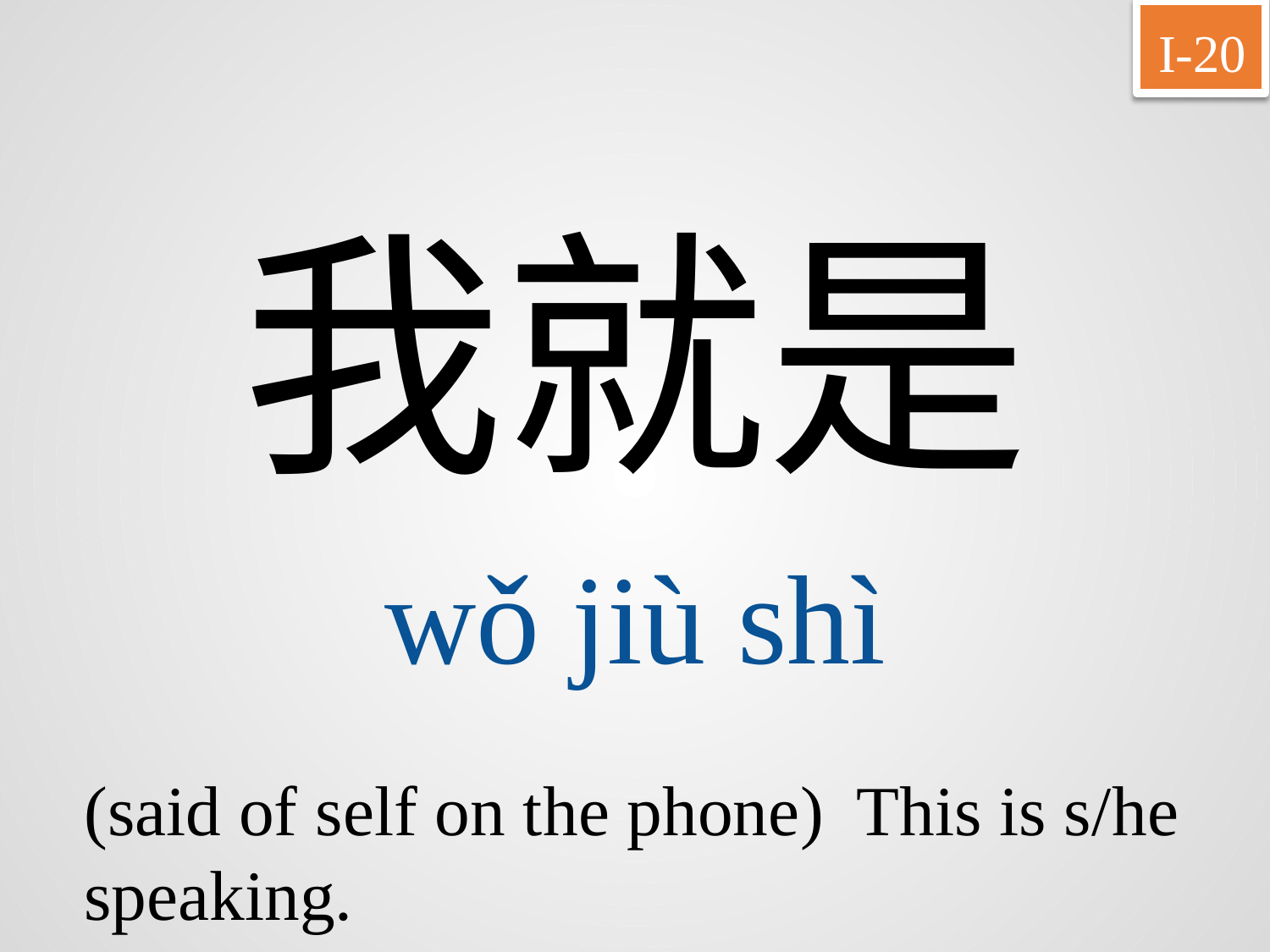

I-20

我就是
wǒ	jiù	shì
(said of self on the phone)	This is s/he speaking.